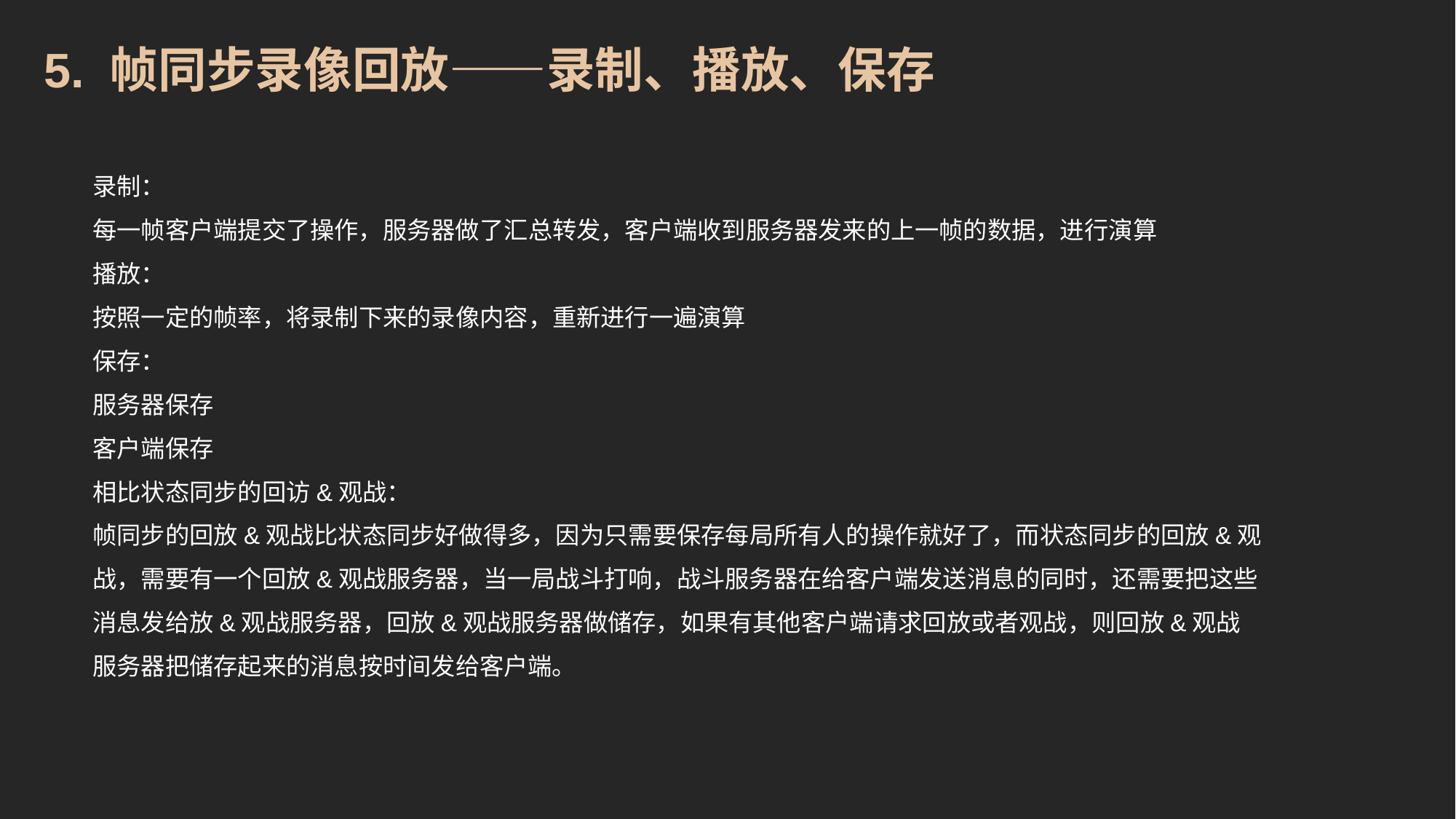

5. 帧同步录像回放——录制、播放、保存

录制：
每一帧客户端提交了操作，服务器做了汇总转发，客户端收到服务器发来的上一帧的数据，进行演算
播放：
按照一定的帧率，将录制下来的录像内容，重新进行一遍演算
保存：
服务器保存
客户端保存
相比状态同步的回访&观战：
帧同步的回放&观战比状态同步好做得多，因为只需要保存每局所有人的操作就好了，而状态同步的回放&观战，需要有一个回放&观战服务器，当一局战斗打响，战斗服务器在给客户端发送消息的同时，还需要把这些消息发给放&观战服务器，回放&观战服务器做储存，如果有其他客户端请求回放或者观战，则回放&观战服务器把储存起来的消息按时间发给客户端。